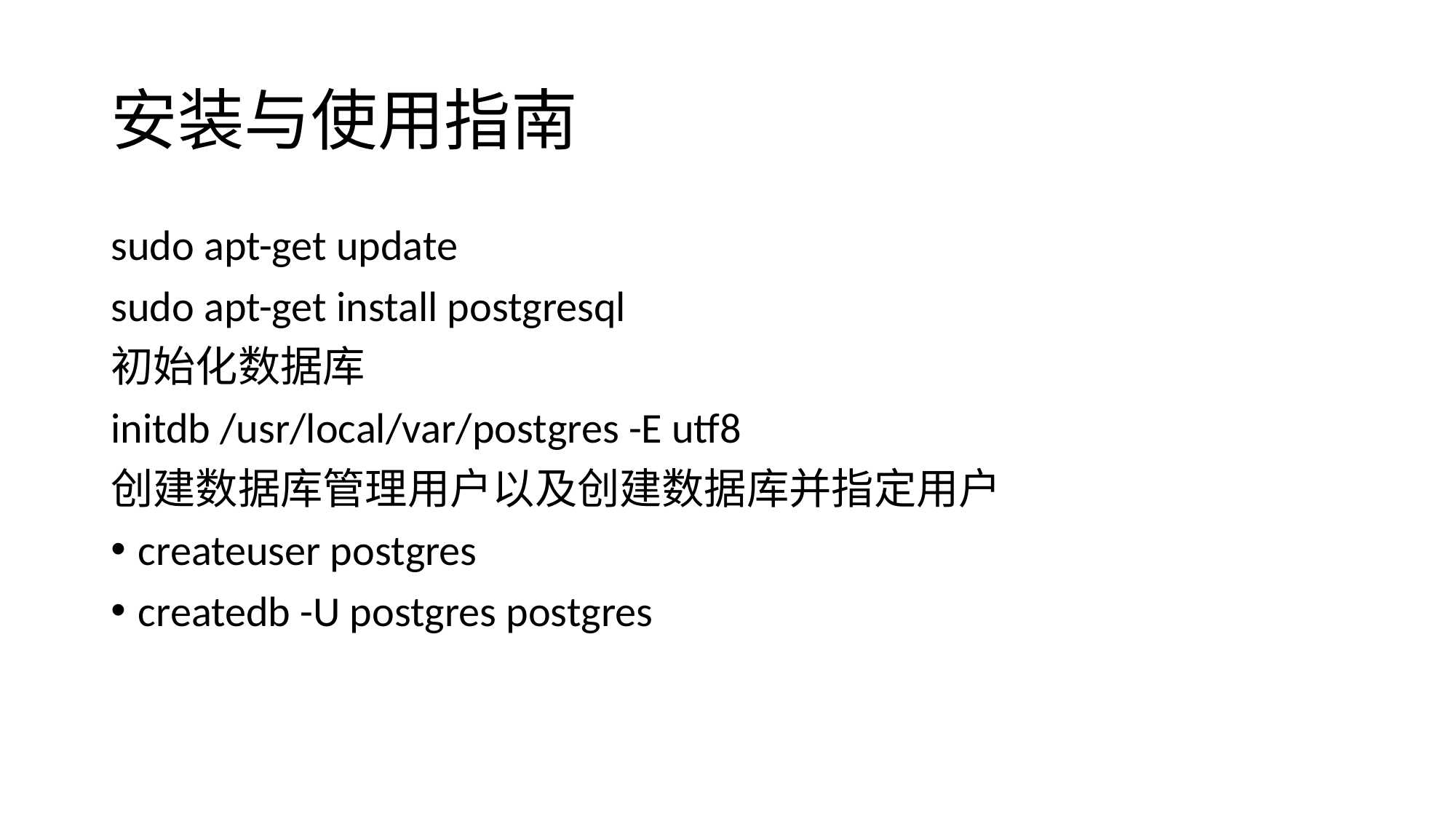

# 安装与使用指南
sudo apt-get update
sudo apt-get install postgresql
初始化数据库
initdb /usr/local/var/postgres -E utf8
创建数据库管理用户以及创建数据库并指定用户
createuser postgres
createdb -U postgres postgres